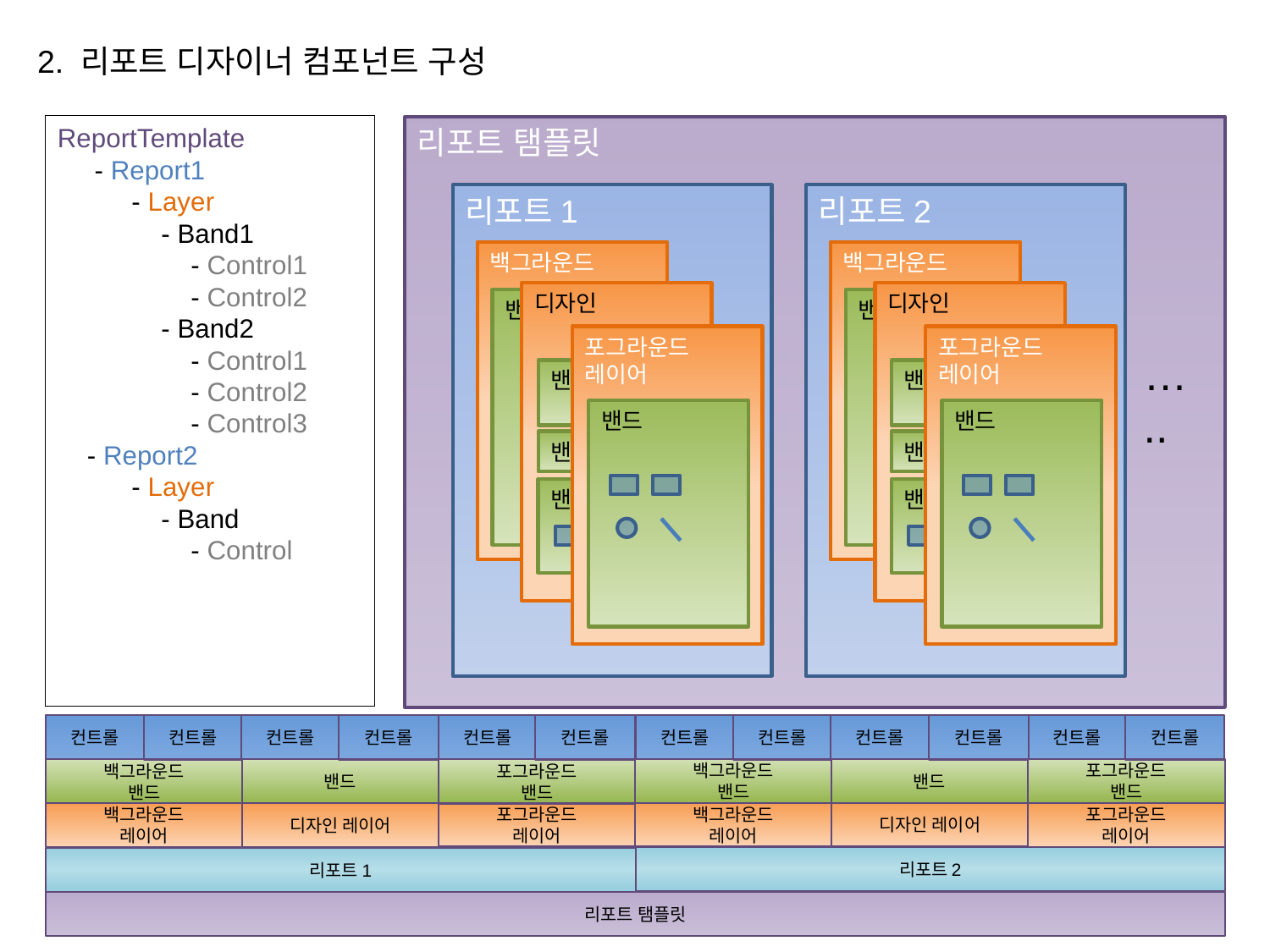

2. 리포트 디자이너 컴포넌트 구성
ReportTemplate
     - Report1
          - Layer
              - Band1
                  - Control1
                  - Control2
              - Band2
                  - Control1
                  - Control2
                  - Control3
    - Report2
          - Layer
              - Band
                  - Control

리포트 탬플릿
리포트1
백그라운드
밴드
디자인
포그라운드
레이어
밴드

밴드
밴드
밴드

리포트2
백그라운드
밴드
디자인
포그라운드
레이어
밴드

밴드
밴드
밴드

…..
|  |  |  |  |
| --- | --- | --- | --- |
|  |  |  |  |
|  |  |  |  |
|  |  |  |  |
컨트롤
컨트롤
컨트롤
컨트롤
컨트롤
컨트롤
컨트롤
컨트롤
컨트롤
컨트롤
컨트롤
컨트롤
백그라운드
밴드
밴드
포그라운드
밴드
백그라운드
밴드
밴드
포그라운드
밴드
백그라운드
레이어
디자인 레이어
포그라운드
레이어
백그라운드
레이어
디자인 레이어
포그라운드
레이어
리포트2
리포트1
리포트 탬플릿